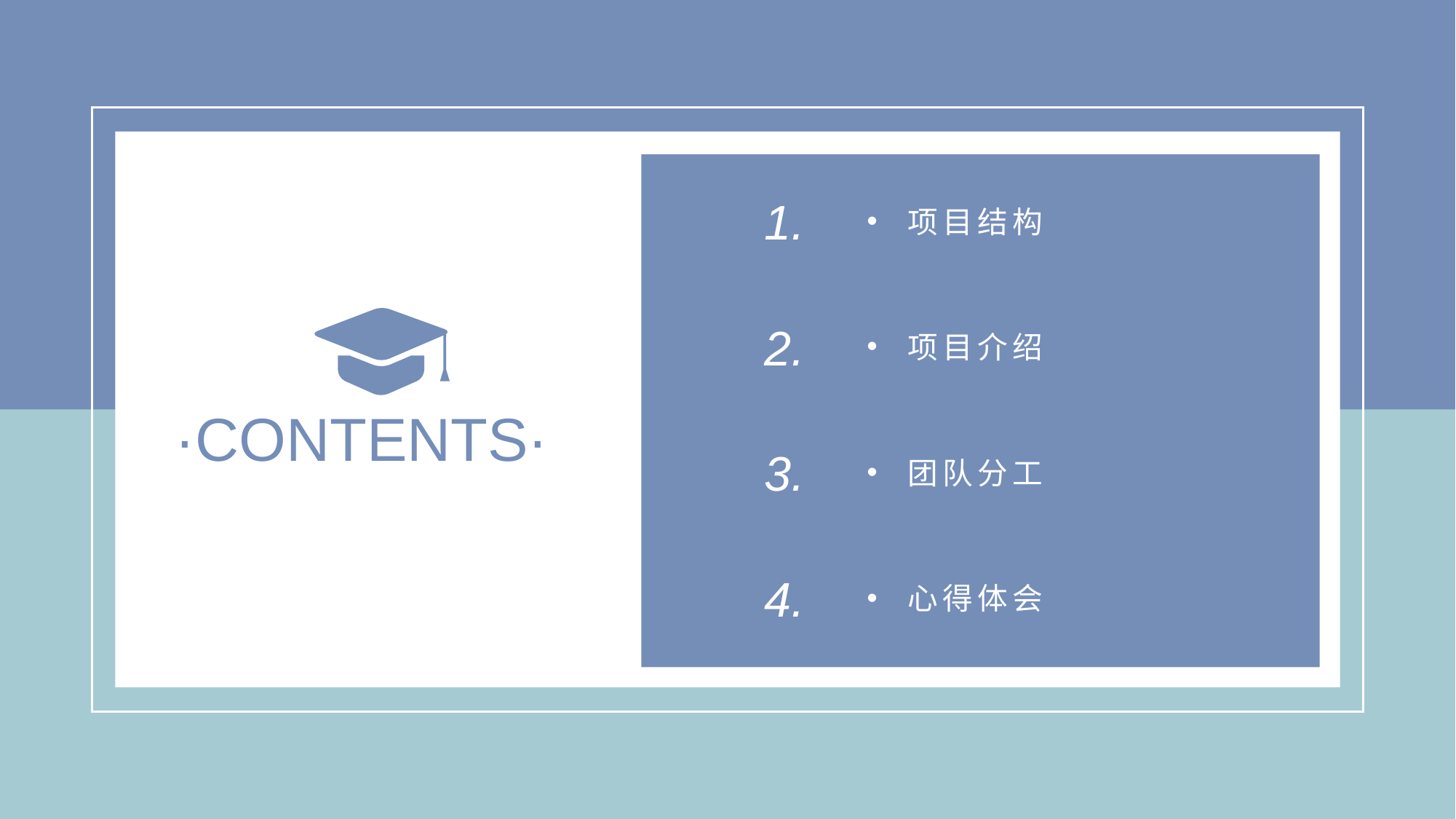

1.
项目结构
2.
项目介绍
3.
团队分工
4.
心得体会

·CONTENTS·